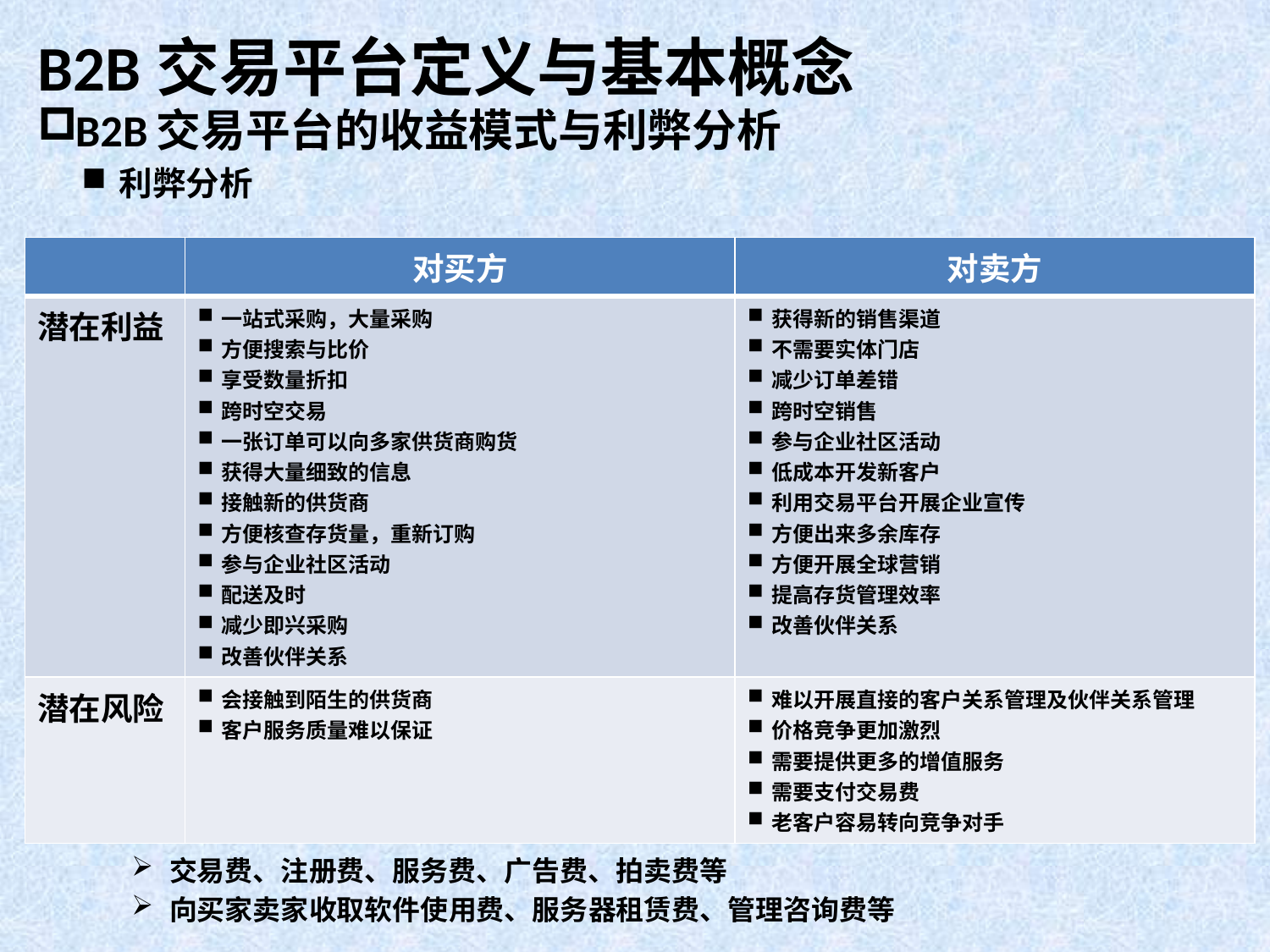

# B2B交易平台定义与基本概念
B2B交易平台的收益模式与利弊分析
利弊分析

收益模式
交易费、注册费、服务费、广告费、拍卖费等
向买家卖家收取软件使用费、服务器租赁费、管理咨询费等
|  | 对买方 | 对卖方 |
| --- | --- | --- |
| 潜在利益 | 一站式采购，大量采购 方便搜索与比价 享受数量折扣 跨时空交易 一张订单可以向多家供货商购货 获得大量细致的信息 接触新的供货商 方便核查存货量，重新订购 参与企业社区活动 配送及时 减少即兴采购 改善伙伴关系 | 获得新的销售渠道 不需要实体门店 减少订单差错 跨时空销售 参与企业社区活动 低成本开发新客户 利用交易平台开展企业宣传 方便出来多余库存 方便开展全球营销 提高存货管理效率 改善伙伴关系 |
| 潜在风险 | 会接触到陌生的供货商 客户服务质量难以保证 | 难以开展直接的客户关系管理及伙伴关系管理 价格竞争更加激烈 需要提供更多的增值服务 需要支付交易费 老客户容易转向竞争对手 |